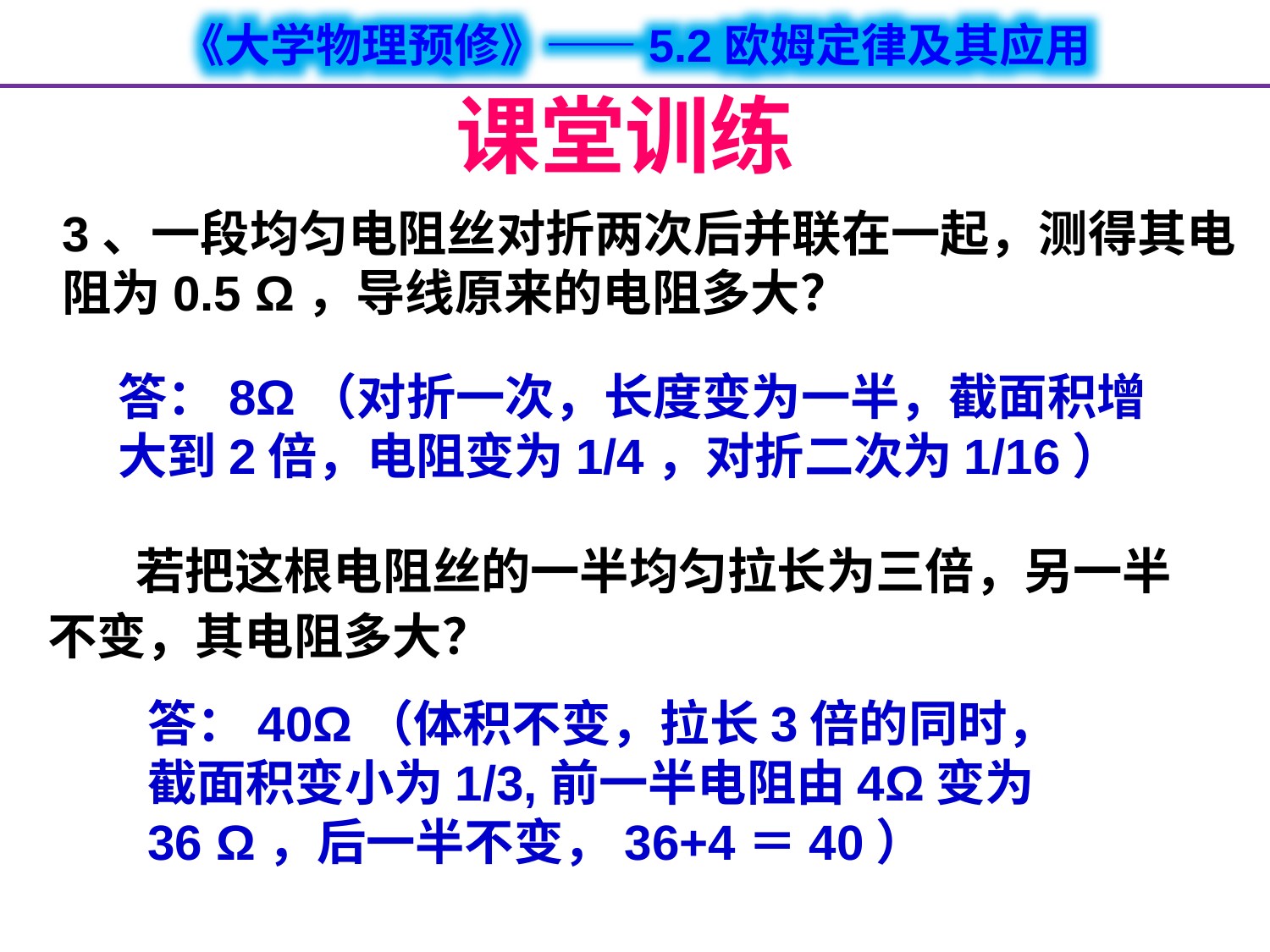

课堂训练
3、一段均匀电阻丝对折两次后并联在一起，测得其电阻为0.5 Ω，导线原来的电阻多大？
答：8Ω（对折一次，长度变为一半，截面积增大到2倍，电阻变为1/4，对折二次为1/16）
    若把这根电阻丝的一半均匀拉长为三倍，另一半不变，其电阻多大？
答：40Ω（体积不变，拉长3倍的同时，截面积变小为1/3,前一半电阻由4Ω变为36 Ω，后一半不变，36+4＝40）